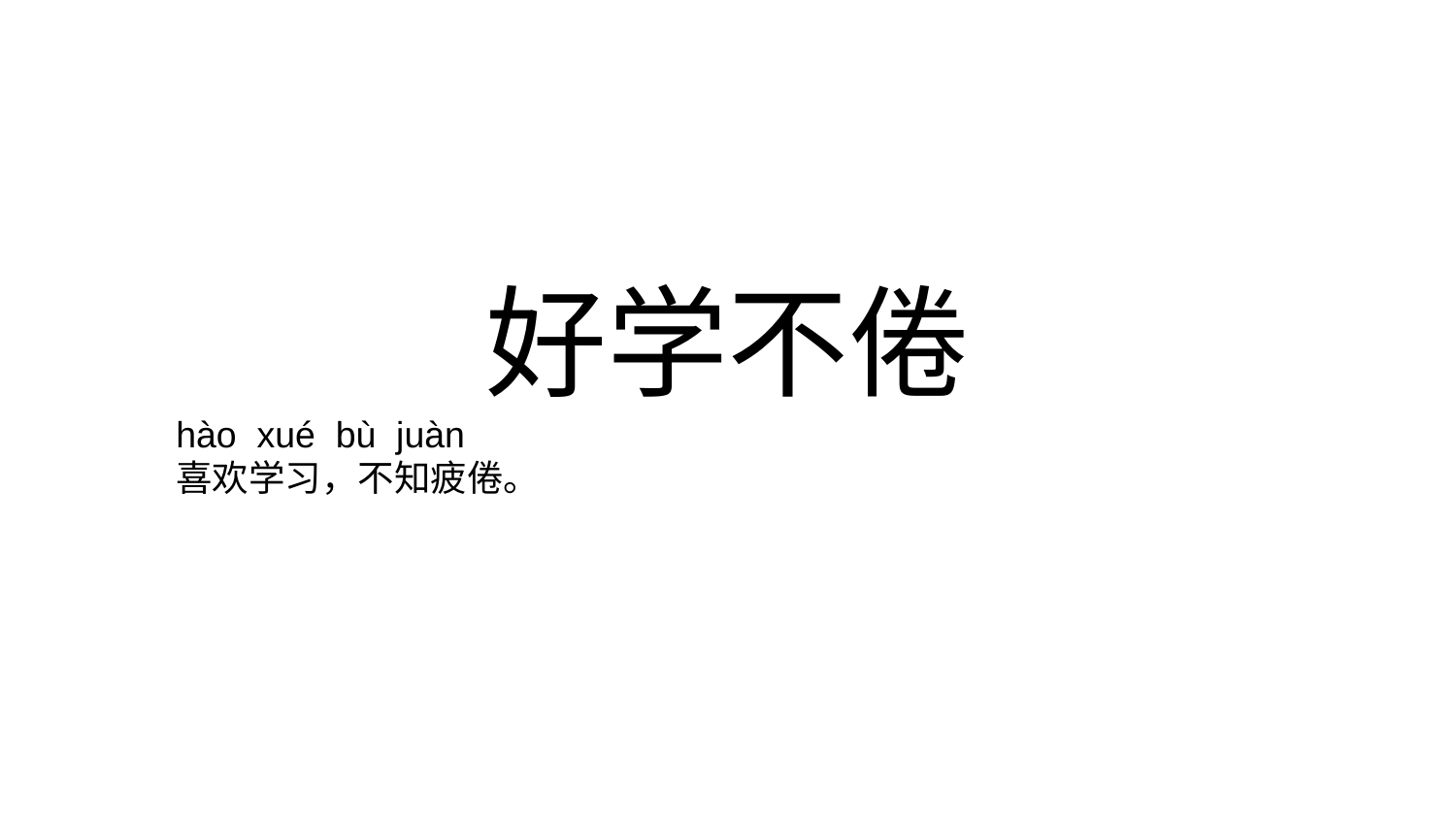

# 好学不倦
hào  xué  bù  juàn
喜欢学习，不知疲倦。